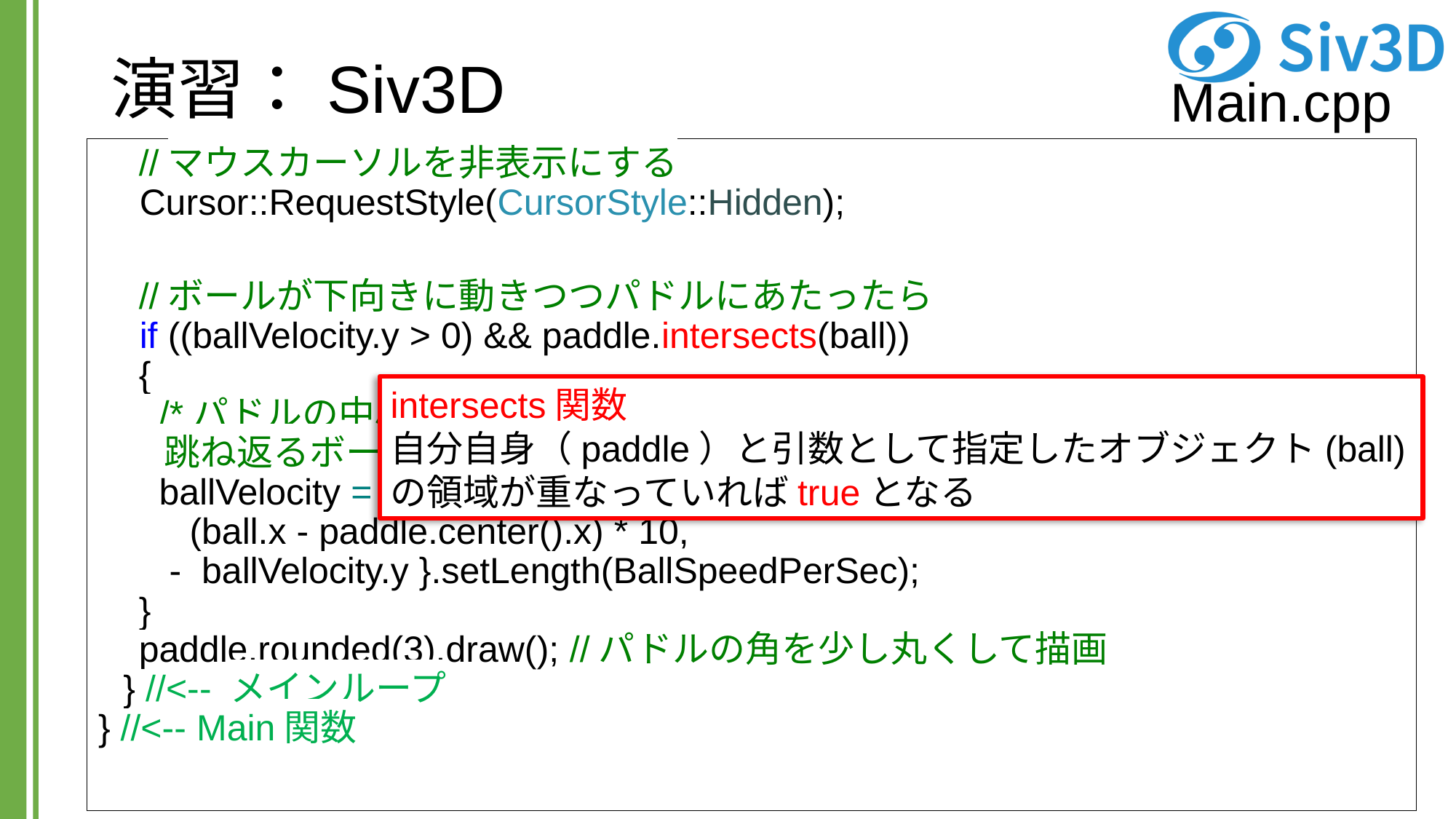

# 演習：Siv3D
Main.cpp
    //マウスカーソルを非表示にする
    Cursor::RequestStyle(CursorStyle::Hidden);
    //ボールが下向きに動きつつパドルにあたったら
    if ((ballVelocity.y > 0) && paddle.intersects(ball))
    {
      /*パドルの中心からの距離に応じてはね返る方向を変える
        跳ね返るボール速度が BallSpeedPerSec になるように調整*/
      ballVelocity = Vec2{
         (ball.x - paddle.center().x) * 10,
       -  ballVelocity.y }.setLength(BallSpeedPerSec);
    }
    paddle.rounded(3).draw(); //パドルの角を少し丸くして描画
  } //<-- メインループ
} //<-- Main関数
intersects関数
自分自身（paddle）と引数として指定したオブジェクト(ball)の領域が重なっていればtrueとなる